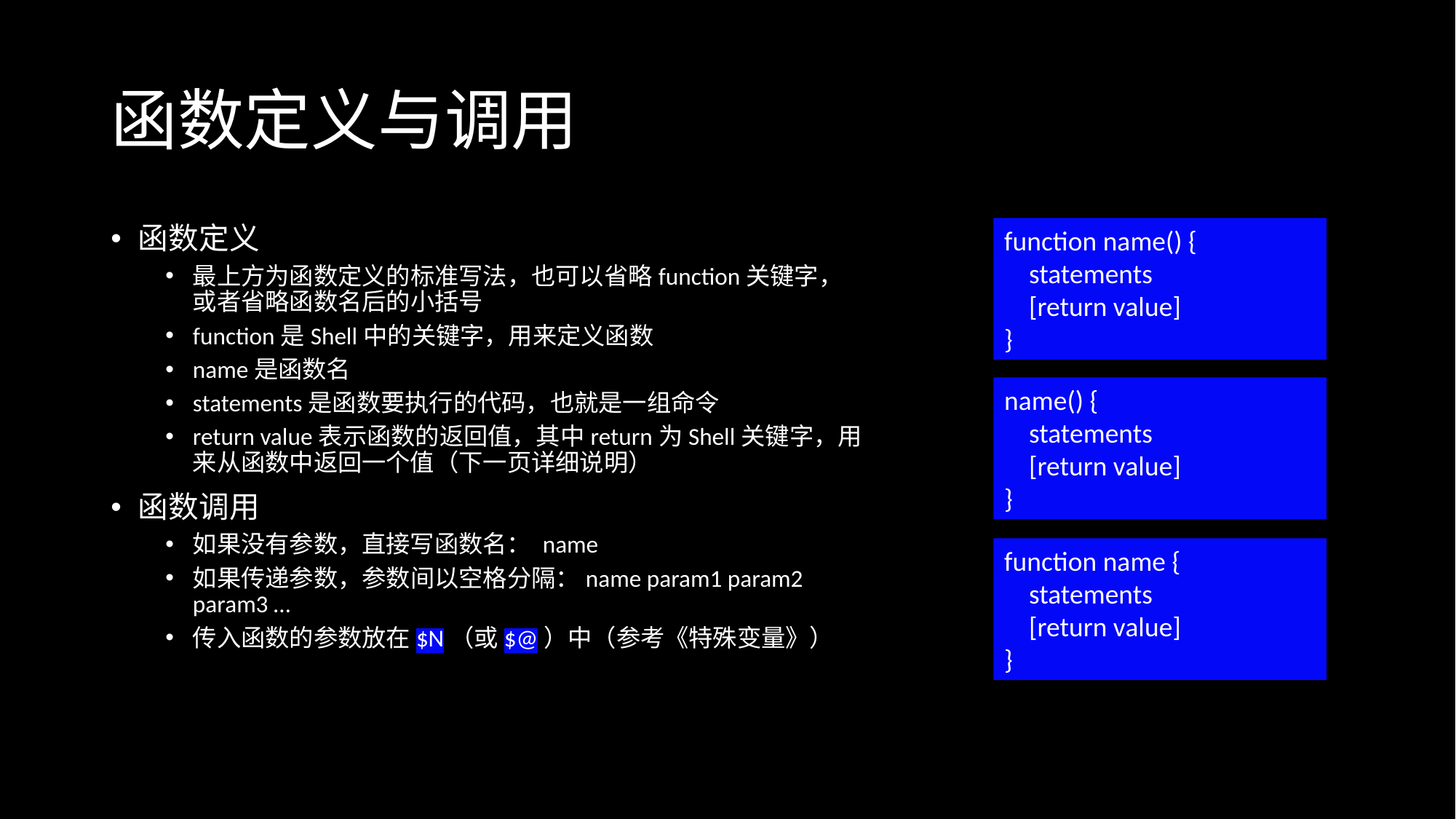

# 函数定义与调用
函数定义
最上方为函数定义的标准写法，也可以省略function关键字，或者省略函数名后的小括号
function是Shell中的关键字，用来定义函数
name是函数名
statements是函数要执行的代码，也就是一组命令
return value表示函数的返回值，其中return为Shell关键字，用来从函数中返回一个值（下一页详细说明）
函数调用
如果没有参数，直接写函数名： name
如果传递参数，参数间以空格分隔：name param1 param2 param3 …
传入函数的参数放在$N（或$@）中（参考《特殊变量》）
function name() {
    statements
    [return value]
}
name() {
    statements
    [return value]
}
function name {
    statements
    [return value]
}